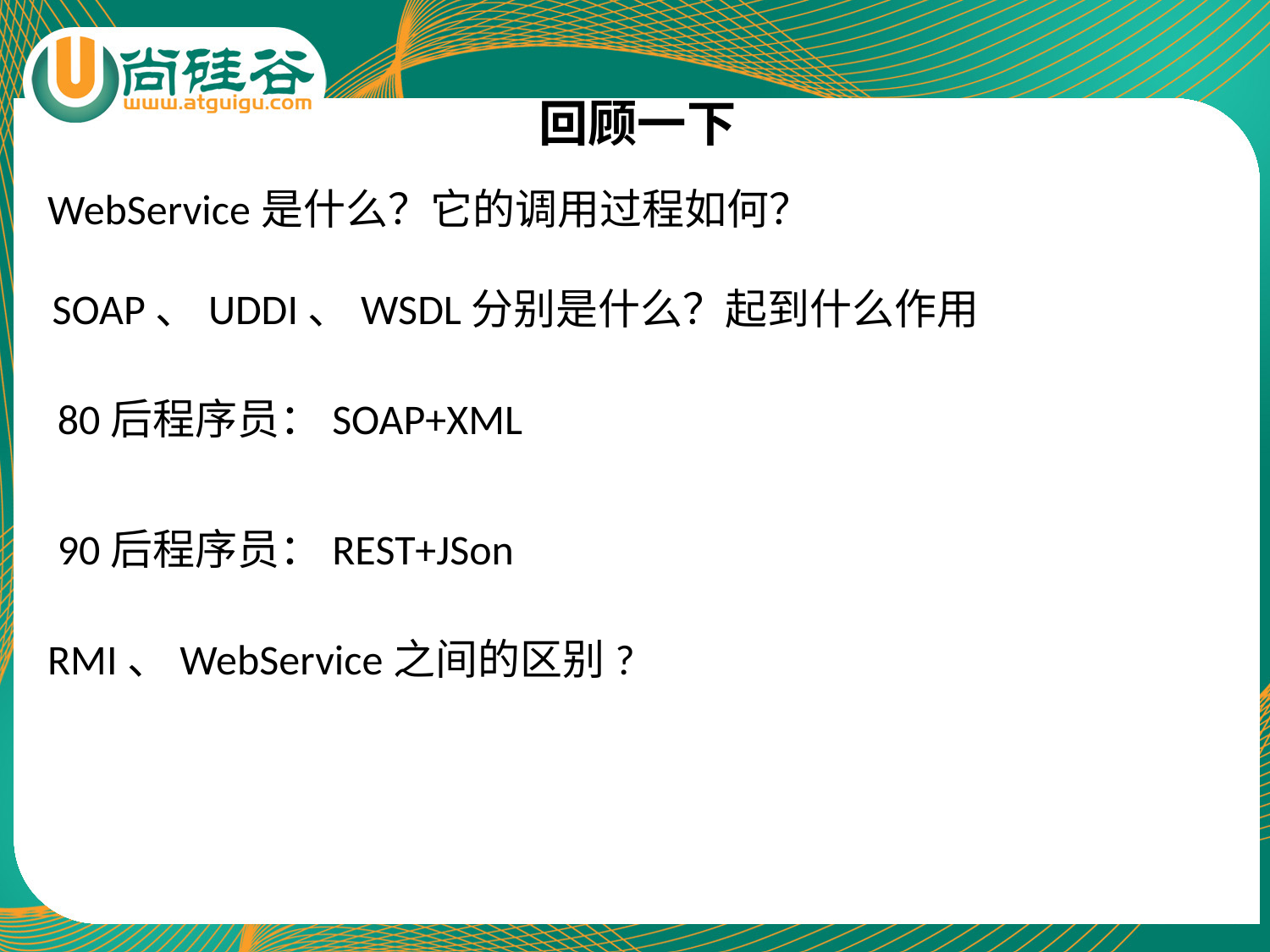

回顾一下
WebService是什么？它的调用过程如何？
SOAP、UDDI、WSDL分别是什么？起到什么作用
80后程序员：SOAP+XML
90后程序员：REST+JSon
RMI、WebService之间的区别?